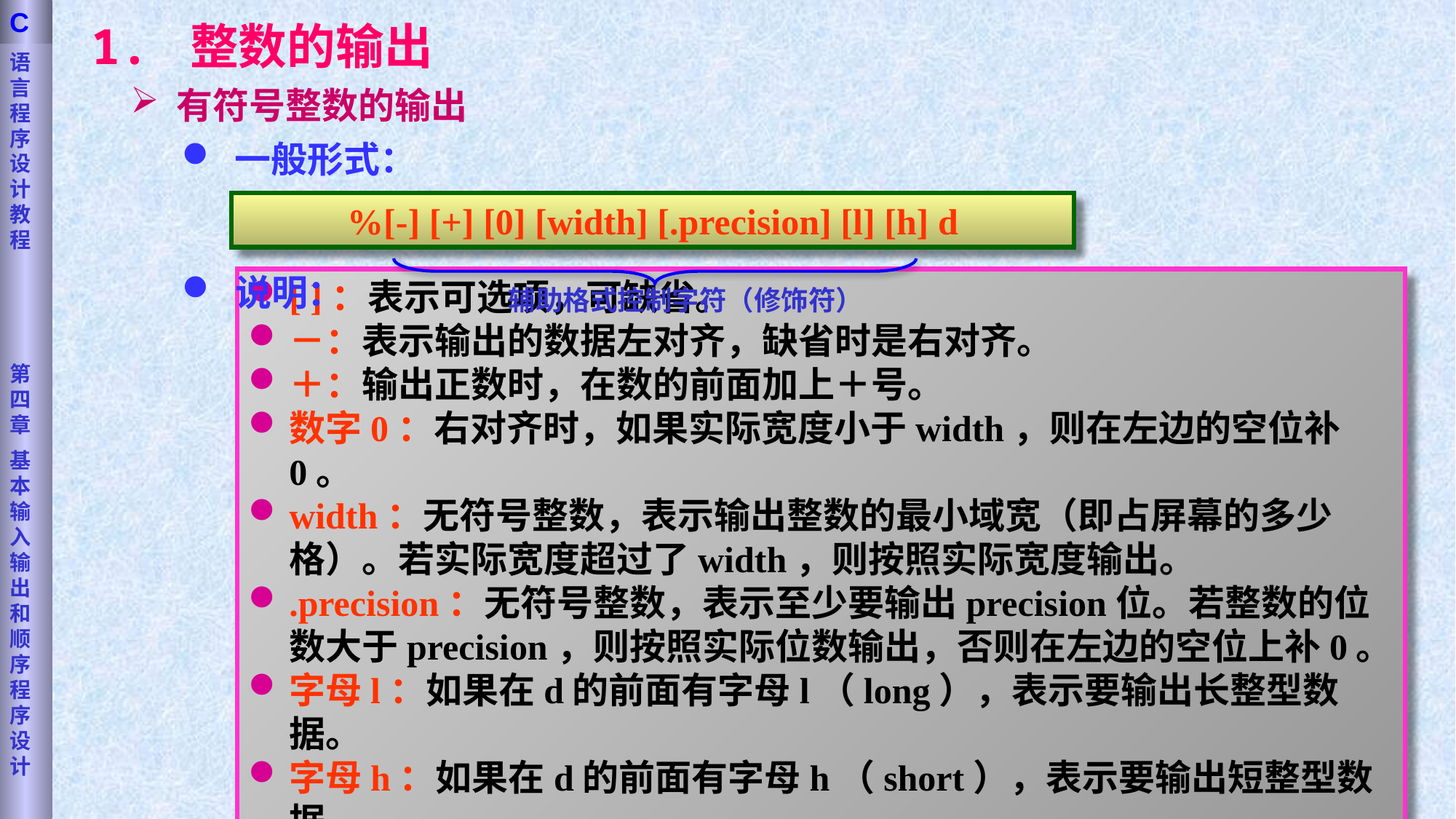

语言程序设计教程

第四章
基本输入输出和顺序程序设计
C
1. 整数的输出
 有符号整数的输出
 一般形式：

%[-] [+] [0] [width] [.precision] [l] [h] d
辅助格式控制字符（修饰符）
 说明：
[ ]：表示可选项，可缺省。
－：表示输出的数据左对齐，缺省时是右对齐。
＋：输出正数时，在数的前面加上＋号。
数字0：右对齐时，如果实际宽度小于width，则在左边的空位补0。
width：无符号整数，表示输出整数的最小域宽（即占屏幕的多少格）。若实际宽度超过了width，则按照实际宽度输出。
.precision：无符号整数，表示至少要输出precision位。若整数的位数大于precision，则按照实际位数输出，否则在左边的空位上补0。
字母l：如果在d的前面有字母l（long），表示要输出长整型数据。
字母h：如果在d的前面有字母h（short），表示要输出短整型数据。